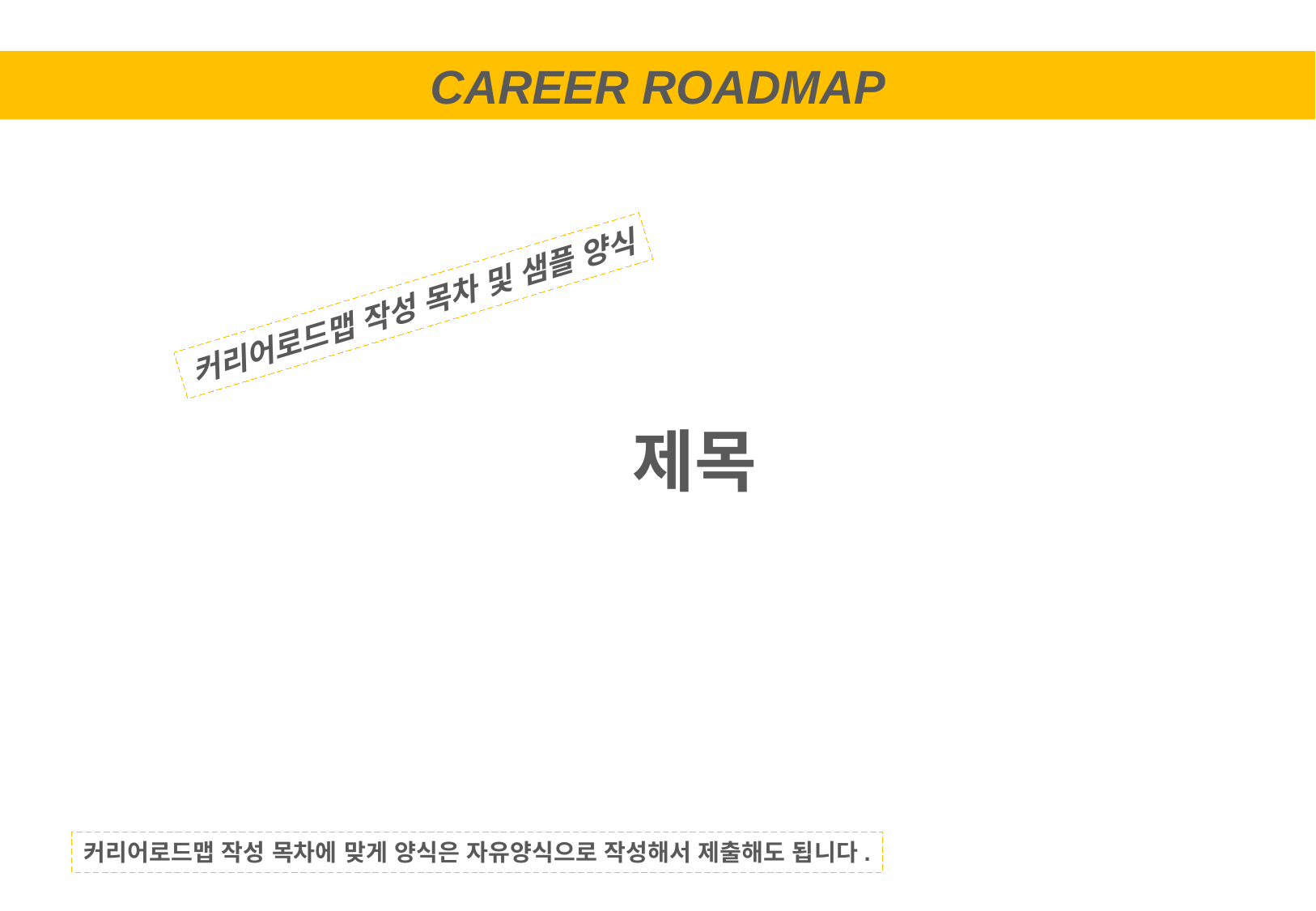

CAREER ROADMAP
커리어로드맵 작성 목차 및 샘플 양식
제목
커리어로드맵 작성 목차에 맞게 양식은 자유양식으로 작성해서 제출해도 됩니다.